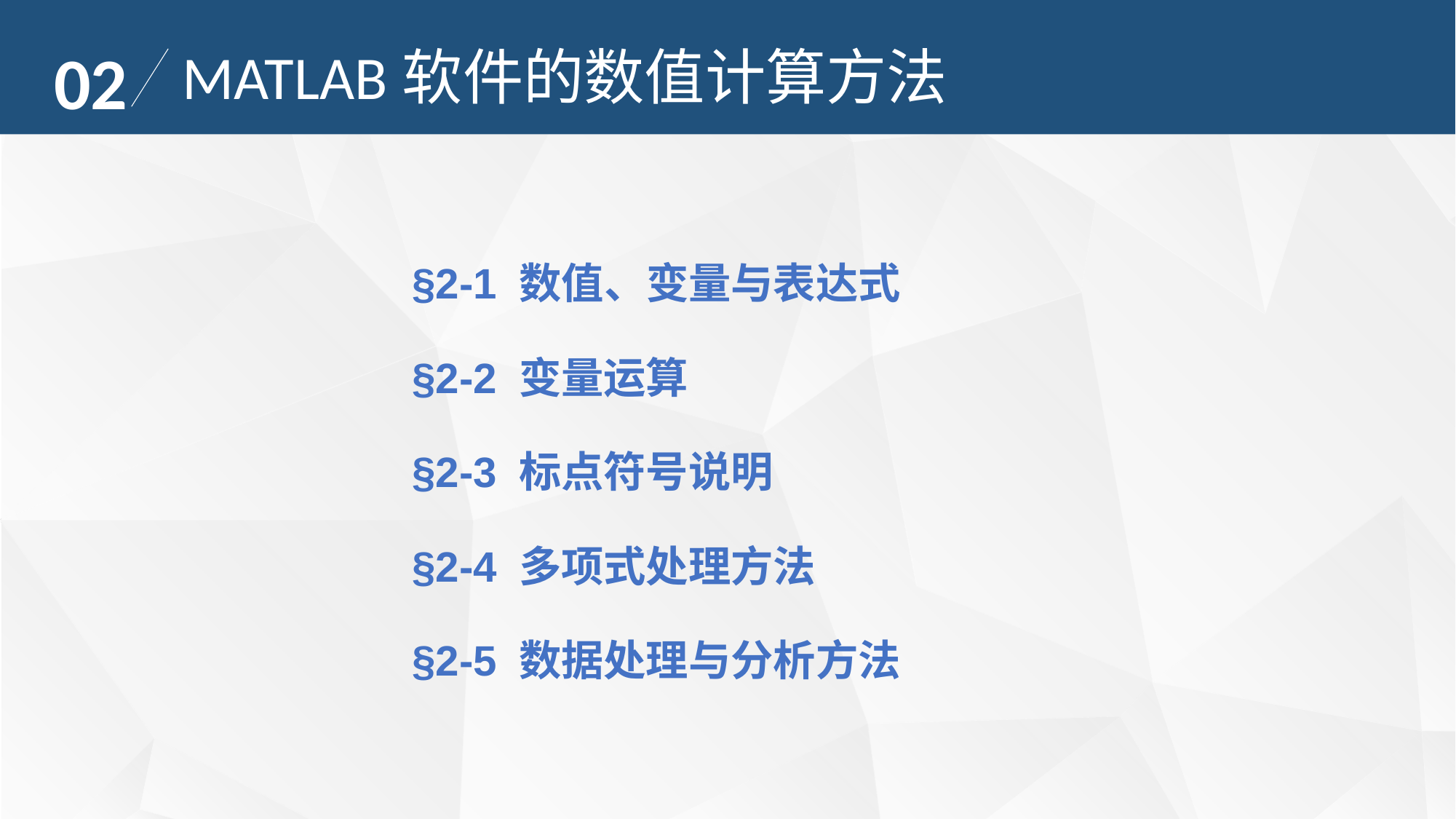

02
MATLAB软件的数值计算方法
§2-1 数值、变量与表达式
§2-2 变量运算
§2-3 标点符号说明
§2-4 多项式处理方法
§2-5 数据处理与分析方法